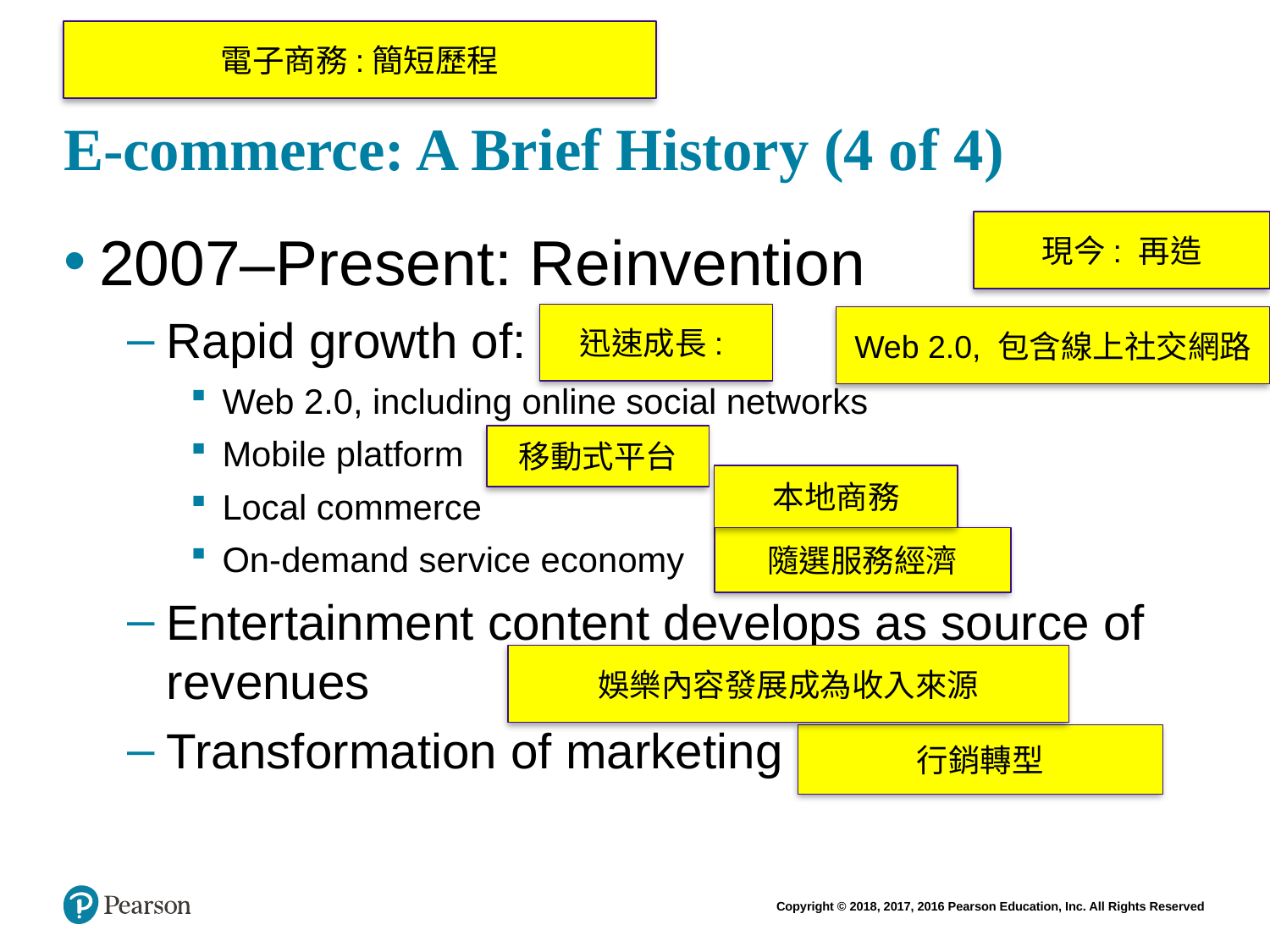

電子商務:簡短歷程
# E-commerce: A Brief History (4 of 4)
現今: 再造
2007–Present: Reinvention
Rapid growth of:
Web 2.0, including online social networks
Mobile platform
Local commerce
On-demand service economy
Entertainment content develops as source of revenues
Transformation of marketing
迅速成長:
Web 2.0, 包含線上社交網路
移動式平台
本地商務
隨選服務經濟
娛樂內容發展成為收入來源
行銷轉型